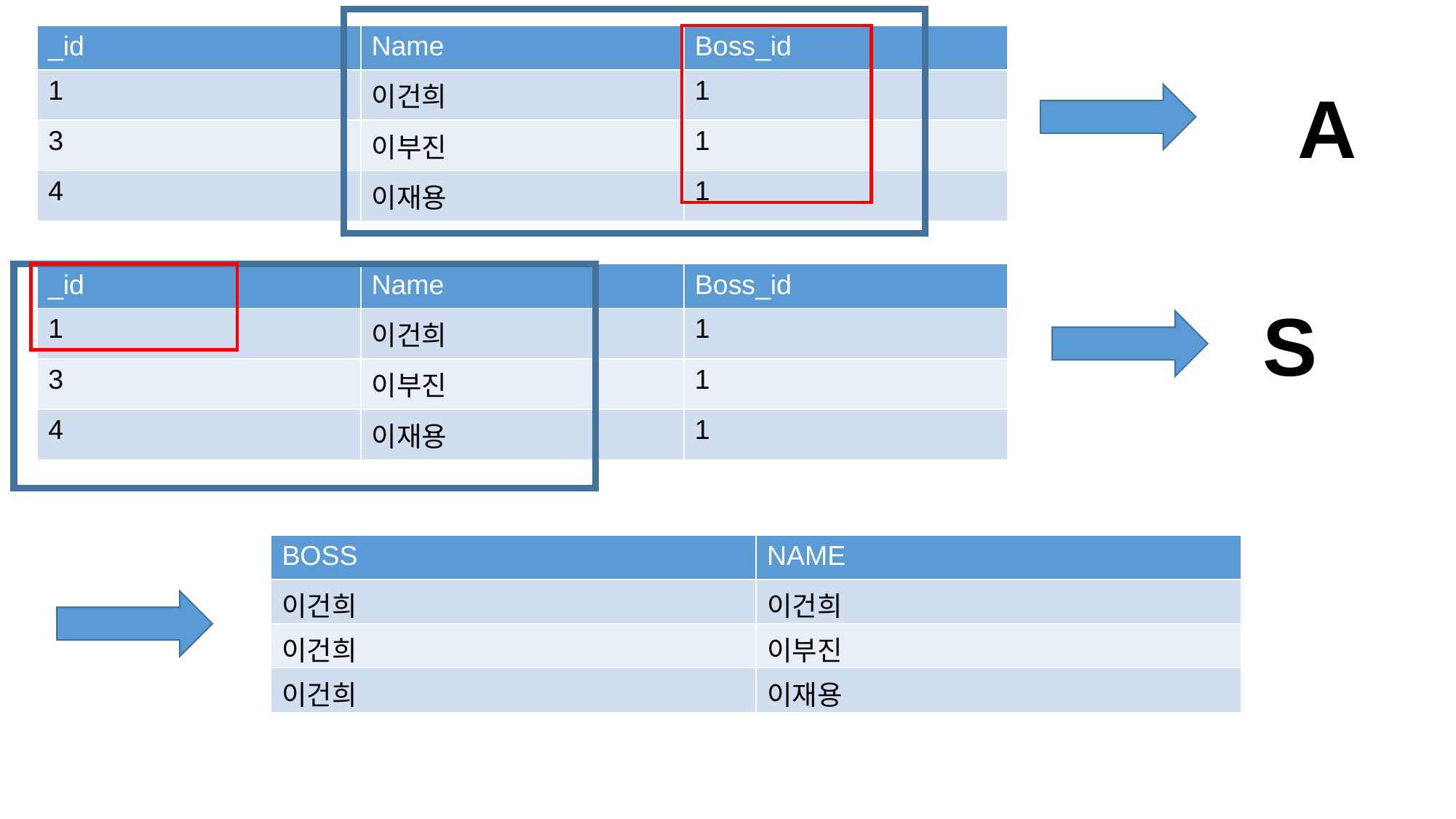

| \_id | Name | Boss\_id |
| --- | --- | --- |
| 1 | 이건희 | 1 |
| 3 | 이부진 | 1 |
| 4 | 이재용 | 1 |

A

| \_id | Name | Boss\_id |
| --- | --- | --- |
| 1 | 이건희 | 1 |
| 3 | 이부진 | 1 |
| 4 | 이재용 | 1 |
S

| BOSS | NAME |
| --- | --- |
| 이건희 | 이건희 |
| 이건희 | 이부진 |
| 이건희 | 이재용 |